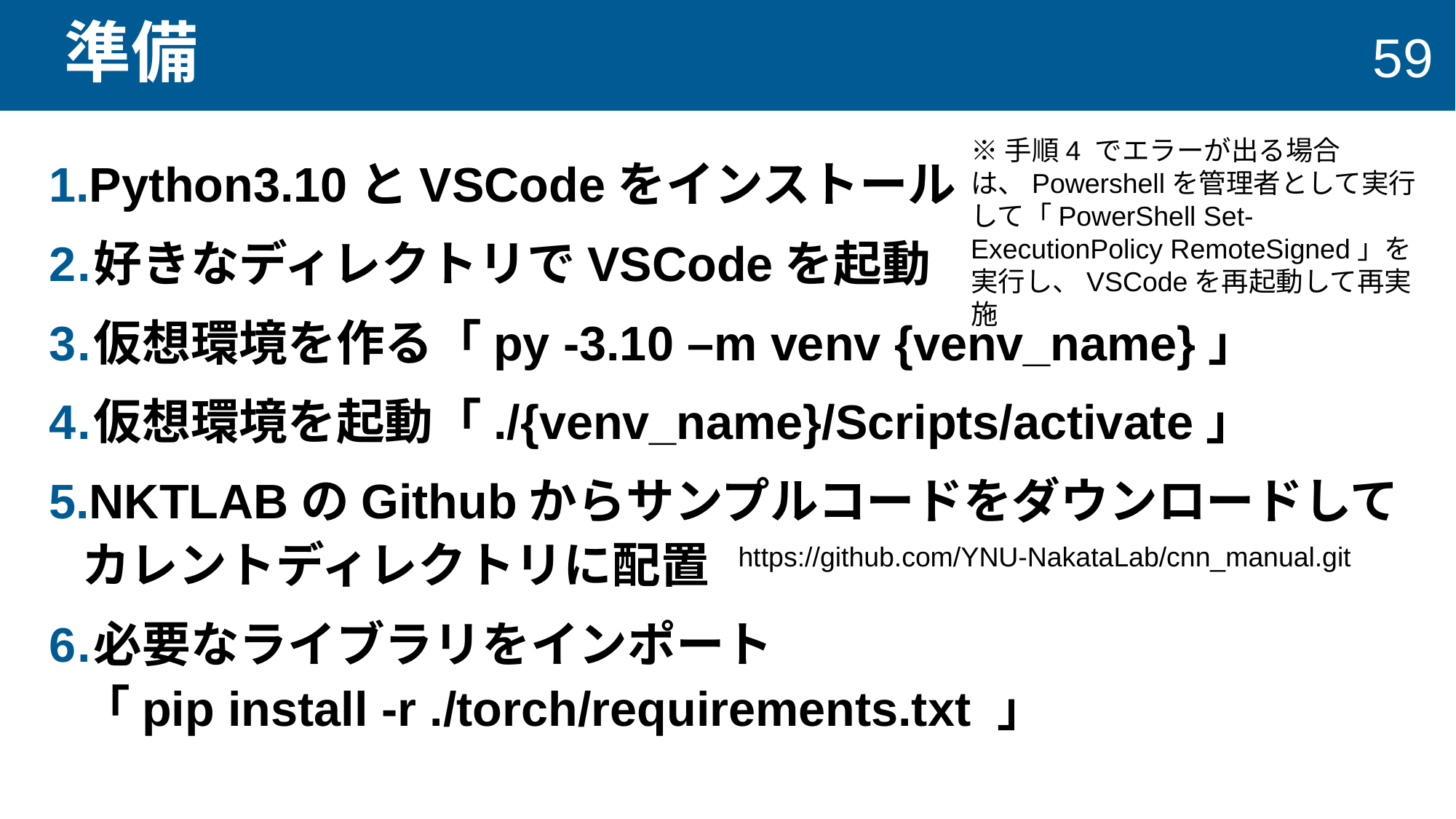

# 準備
59
※手順4 でエラーが出る場合は、Powershellを管理者として実行して「PowerShell Set-ExecutionPolicy RemoteSigned」を実行し、VSCodeを再起動して再実施
Python3.10とVSCodeをインストール
好きなディレクトリでVSCodeを起動
仮想環境を作る「py -3.10 –m venv {venv_name}」
仮想環境を起動「./{venv_name}/Scripts/activate」
NKTLABのGithubからサンプルコードをダウンロードしてカレントディレクトリに配置
必要なライブラリをインポート
「pip install -r ./torch/requirements.txt 」
https://github.com/YNU-NakataLab/cnn_manual.git